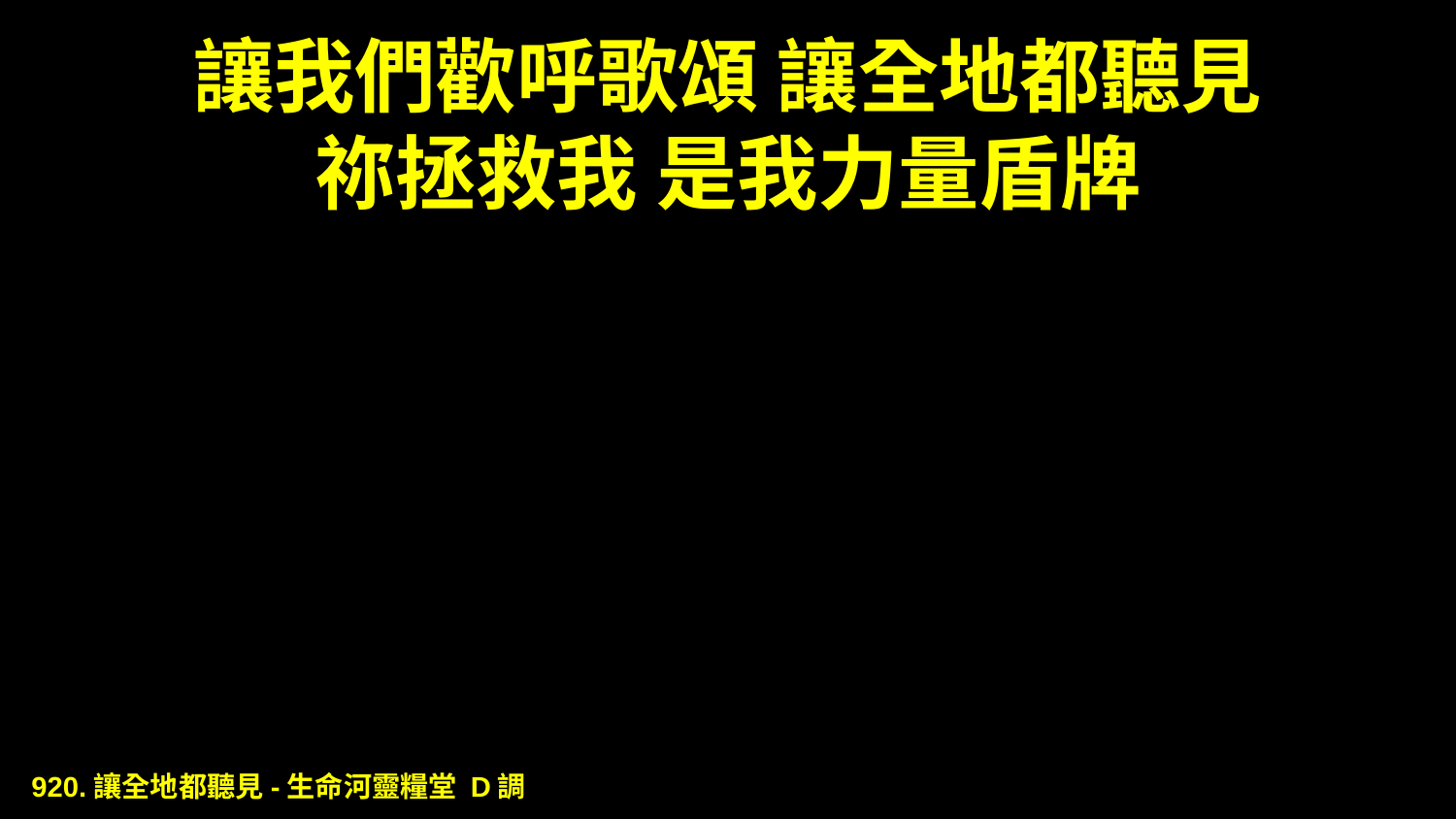

# 讓我們歡呼歌頌 讓全地都聽見 祢拯救我 是我力量盾牌
920.讓全地都聽見-生命河靈糧堂 D調